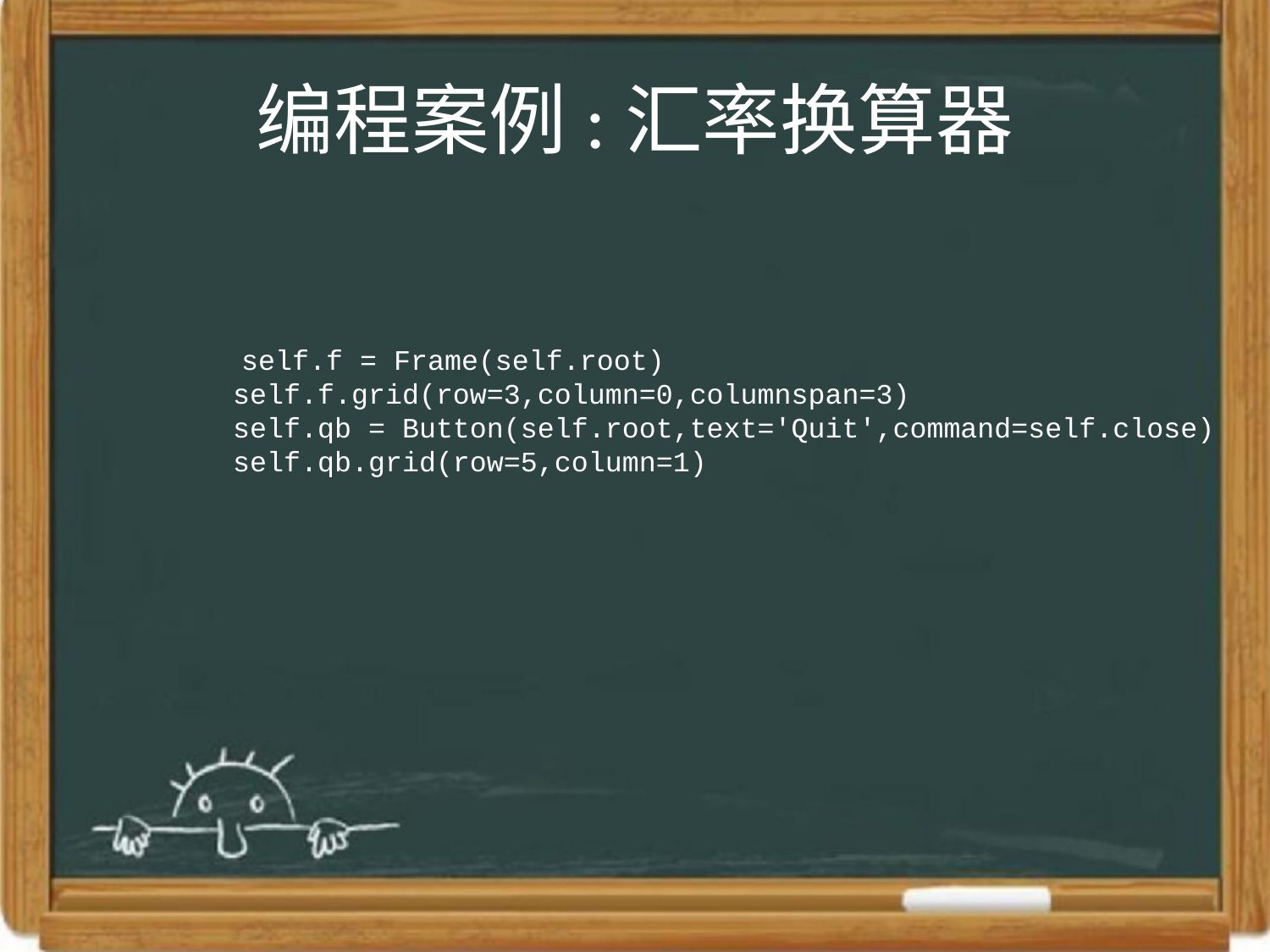

# 编程案例:汇率换算器
	 self.f = Frame(self.root)
        self.f.grid(row=3,column=0,columnspan=3)
        self.qb = Button(self.root,text='Quit',command=self.close)
        self.qb.grid(row=5,column=1)